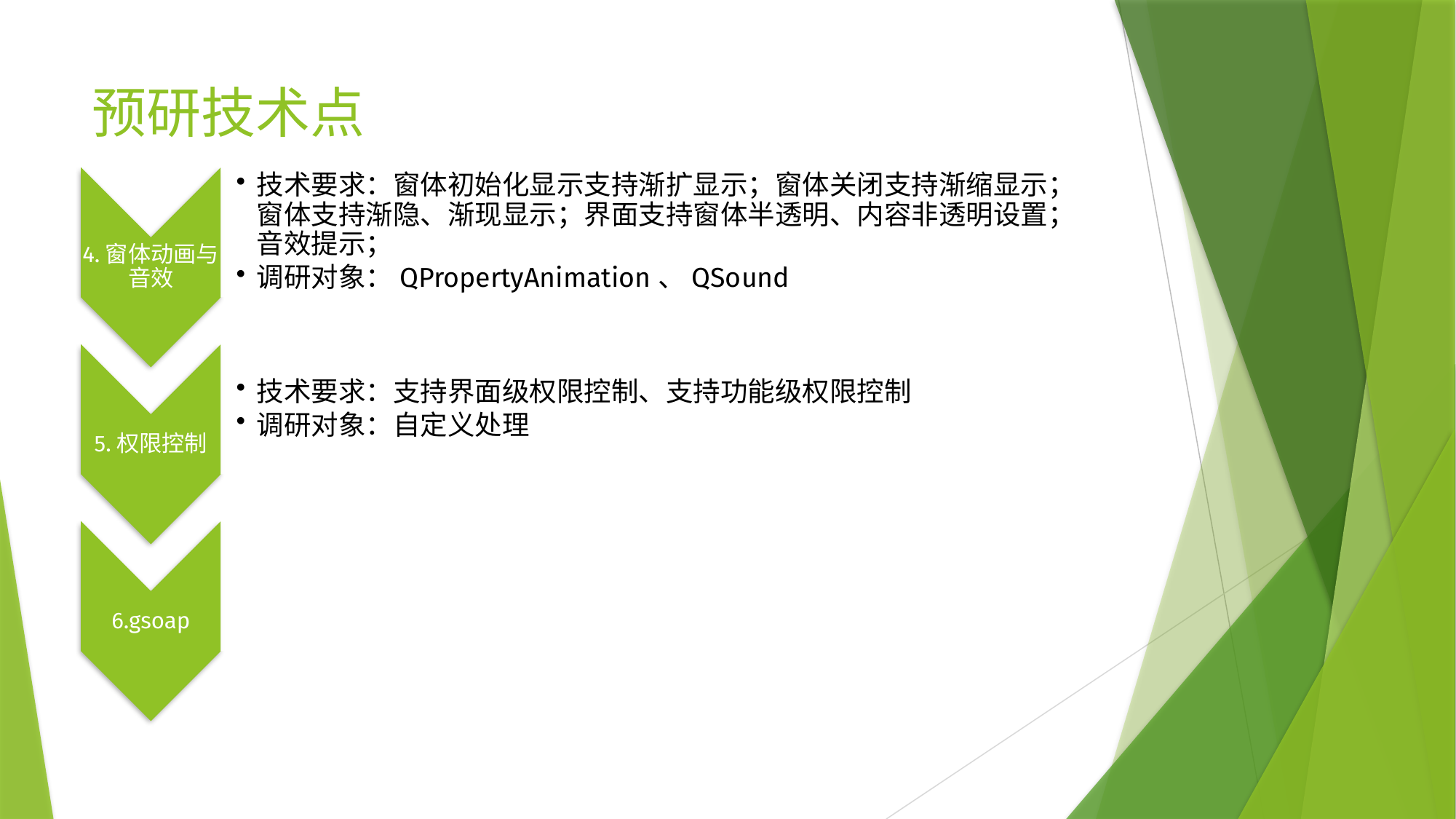

# 预研技术点
4.窗体动画与音效
技术要求：窗体初始化显示支持渐扩显示；窗体关闭支持渐缩显示；窗体支持渐隐、渐现显示；界面支持窗体半透明、内容非透明设置；音效提示；
调研对象：QPropertyAnimation、QSound
5.权限控制
技术要求：支持界面级权限控制、支持功能级权限控制
调研对象：自定义处理
6.gsoap